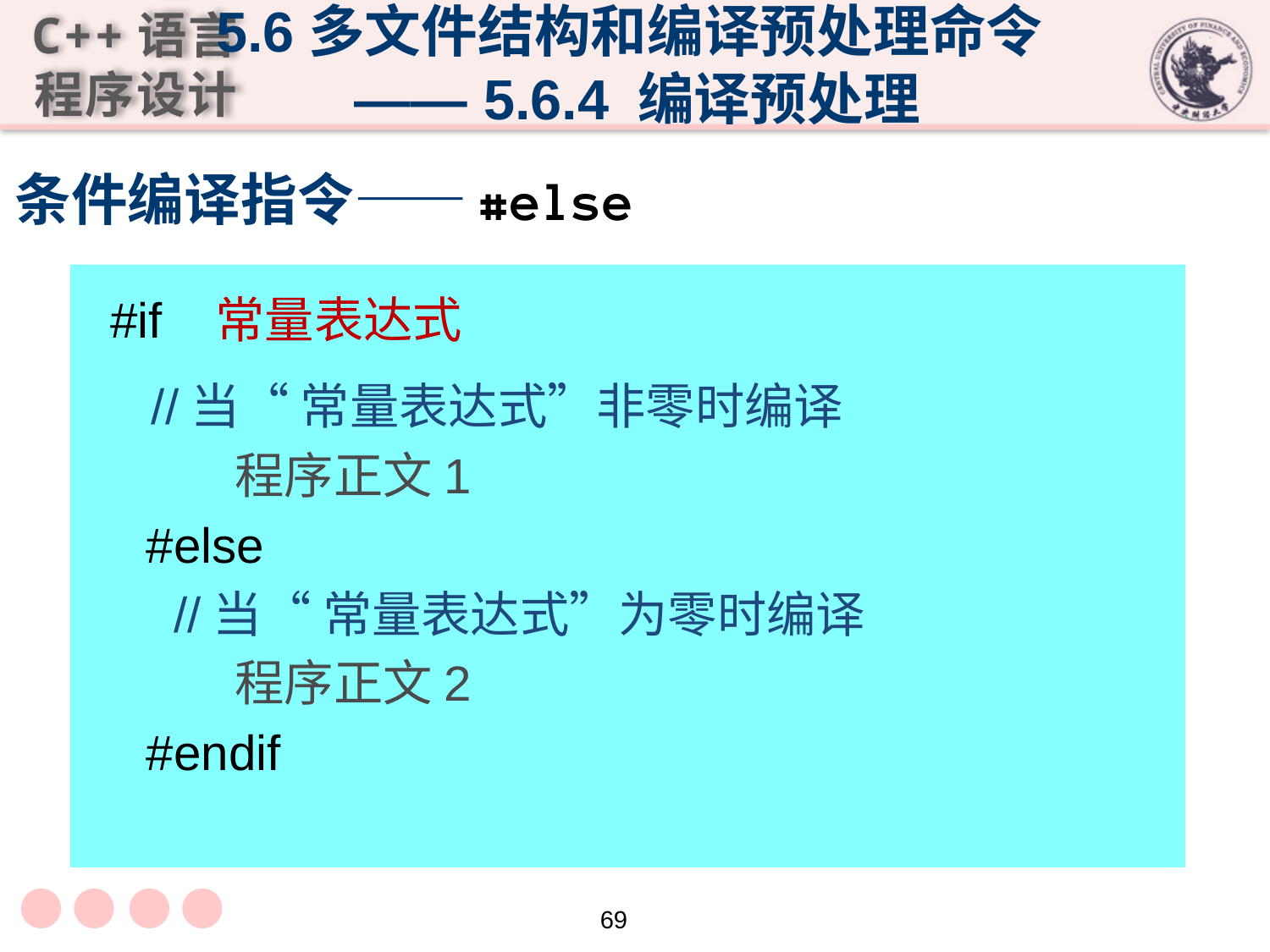

5.6多文件结构和编译预处理命令
 —— 5.6.4 编译预处理
# 条件编译指令——#else
  #if   常量表达式
     //当“ 常量表达式”非零时编译
       程序正文1
#else
  //当“ 常量表达式”为零时编译
       程序正文2
#endif
69